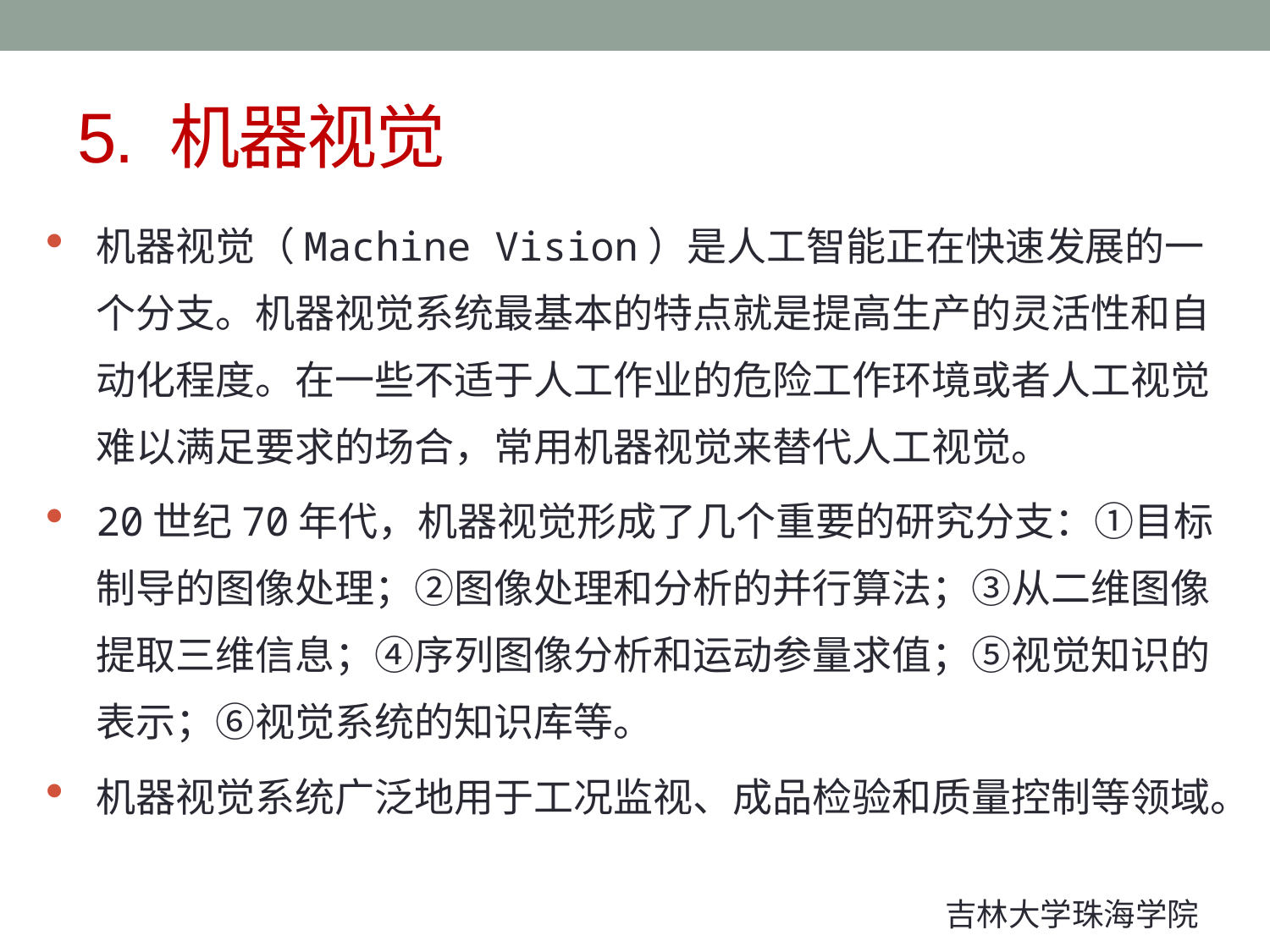

# 5. 机器视觉
机器视觉（Machine Vision）是人工智能正在快速发展的一个分支。机器视觉系统最基本的特点就是提高生产的灵活性和自动化程度。在一些不适于人工作业的危险工作环境或者人工视觉难以满足要求的场合，常用机器视觉来替代人工视觉。
20世纪70年代，机器视觉形成了几个重要的研究分支：①目标制导的图像处理；②图像处理和分析的并行算法；③从二维图像提取三维信息；④序列图像分析和运动参量求值；⑤视觉知识的表示；⑥视觉系统的知识库等。
机器视觉系统广泛地用于工况监视、成品检验和质量控制等领域。